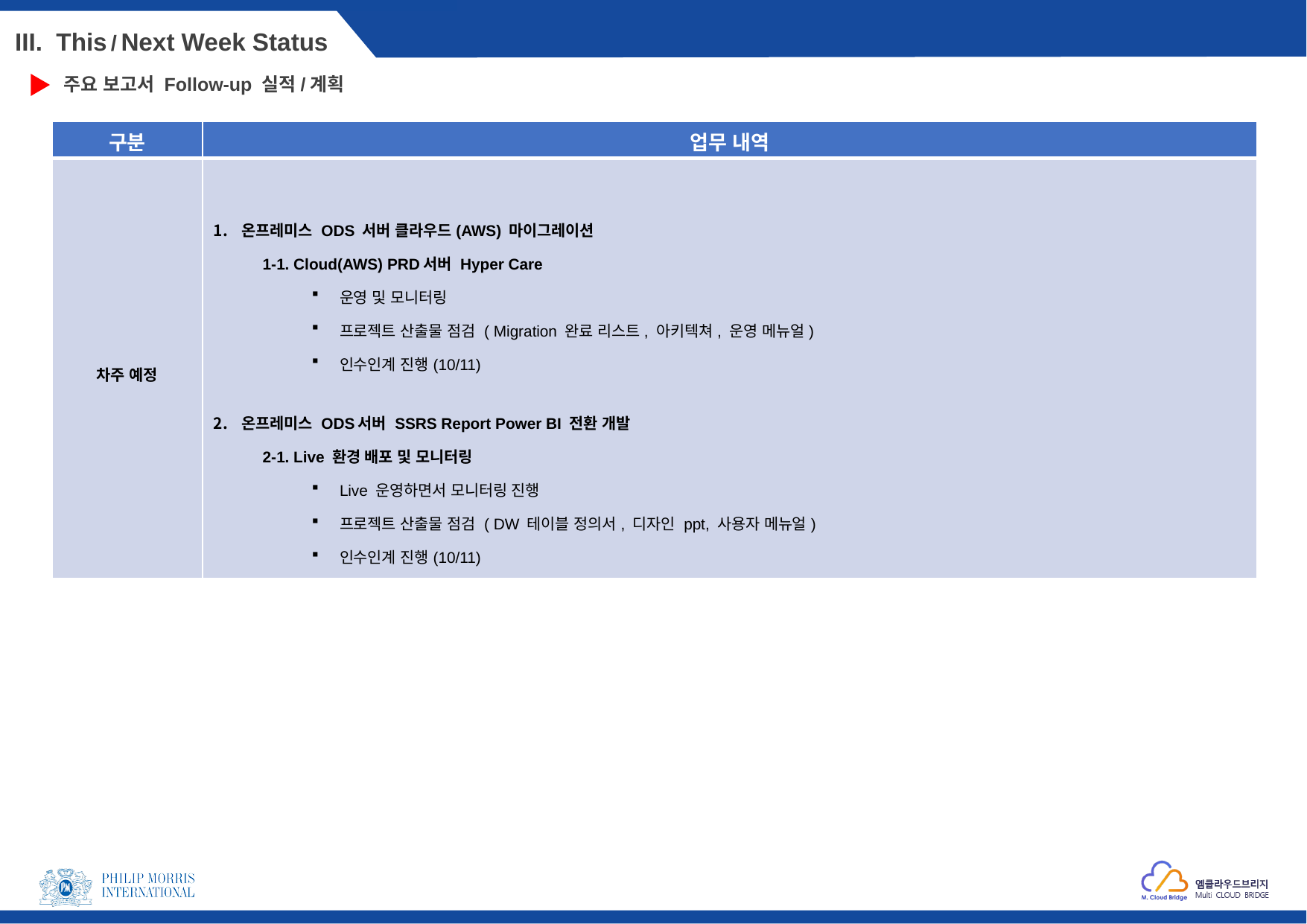

III.  This / Next Week Status
주요 보고서 Follow-up 실적/계획

| 구분 | 업무 내역 |
| --- | --- |
| 차주 예정 | 온프레미스 ODS 서버 클라우드(AWS) 마이그레이션 1-1. Cloud(AWS) PRD서버 Hyper Care 운영 및 모니터링 프로젝트 산출물 점검 ( Migration 완료 리스트, 아키텍쳐, 운영 메뉴얼) 인수인계 진행(10/11) 온프레미스 ODS서버 SSRS Report Power BI 전환 개발 2-1. Live 환경 배포 및 모니터링 Live 운영하면서 모니터링 진행 프로젝트 산출물 점검 ( DW 테이블 정의서, 디자인 ppt, 사용자 메뉴얼) 인수인계 진행(10/11) |